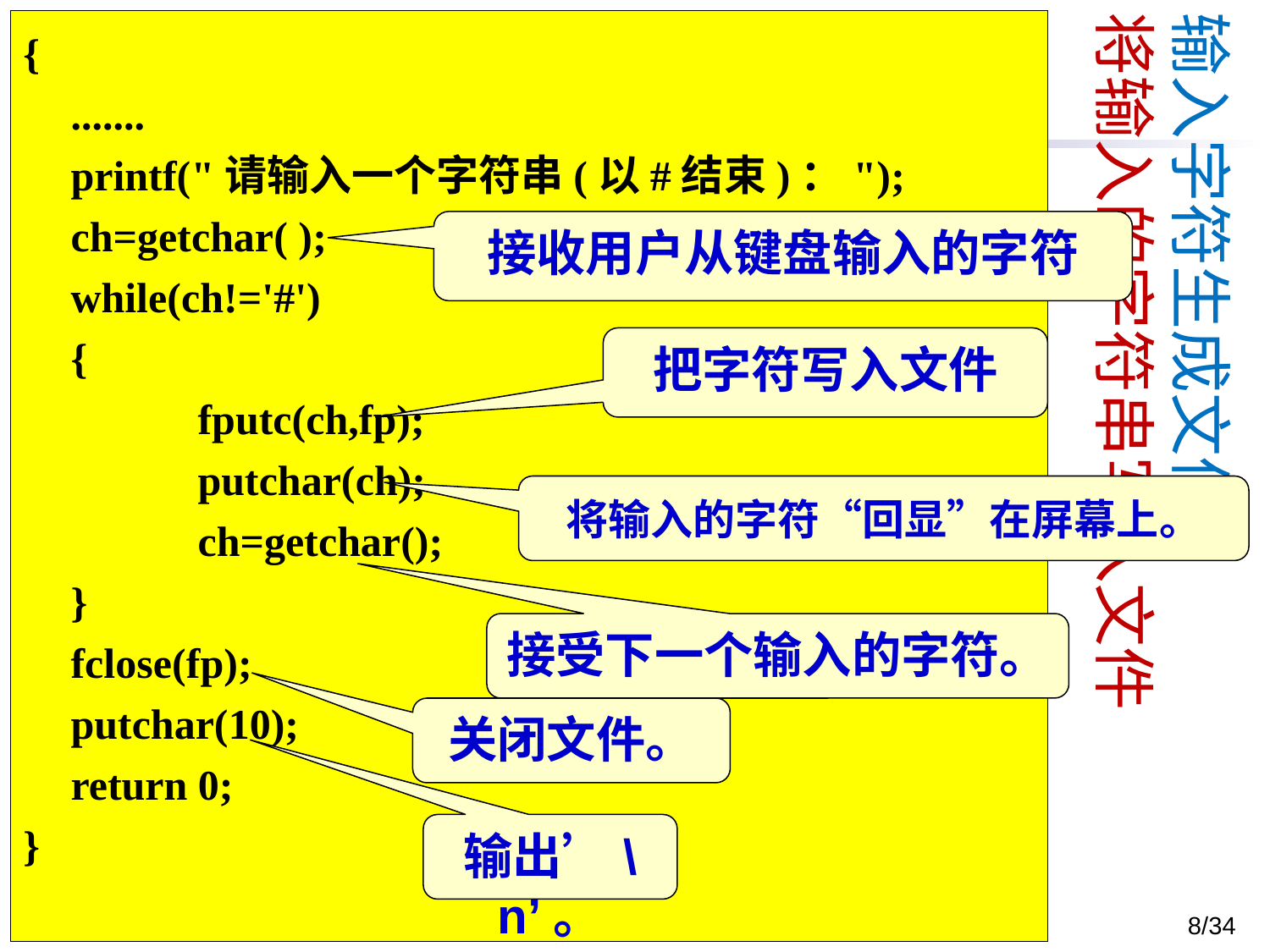

输入字符生成文件：
将输入的字符串写入文件
{
	.......
	printf("请输入一个字符串(以#结束)：");
	ch=getchar( );
	while(ch!='#')
	{
		fputc(ch,fp);
		putchar(ch);
		ch=getchar();
	}
	fclose(fp);
	putchar(10);
	return 0;
}
接收用户从键盘输入的字符
把字符写入文件
将输入的字符“回显”在屏幕上。
接受下一个输入的字符。
关闭文件。
输出’\n’。
2023/12/12
王化雨 whuayu000@163.com 13306442222
8/34